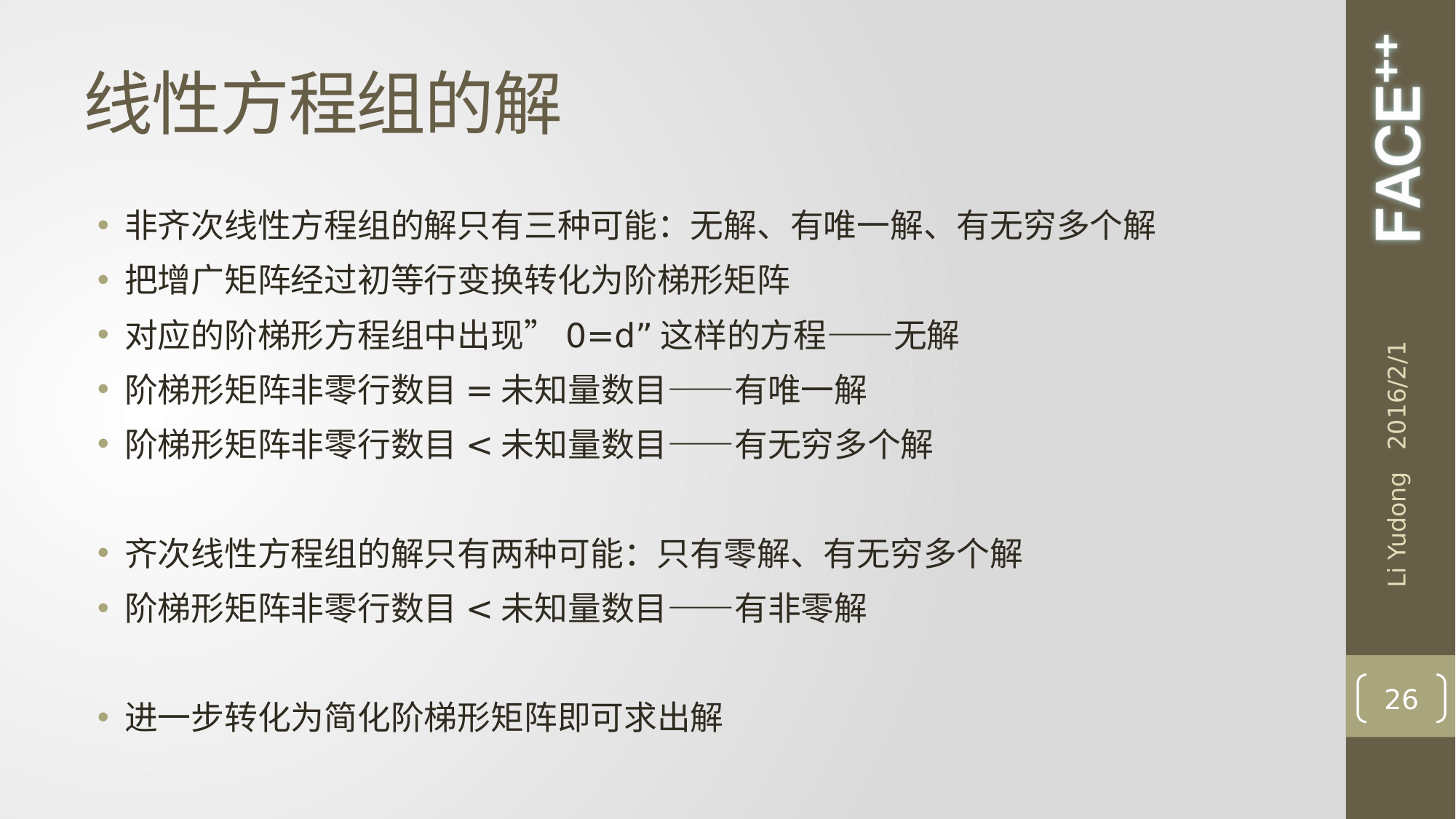

# 线性方程组的解
非齐次线性方程组的解只有三种可能：无解、有唯一解、有无穷多个解
把增广矩阵经过初等行变换转化为阶梯形矩阵
对应的阶梯形方程组中出现”0=d”这样的方程——无解
阶梯形矩阵非零行数目=未知量数目——有唯一解
阶梯形矩阵非零行数目<未知量数目——有无穷多个解

齐次线性方程组的解只有两种可能：只有零解、有无穷多个解
阶梯形矩阵非零行数目<未知量数目——有非零解

进一步转化为简化阶梯形矩阵即可求出解

2016/2/1
Li Yudong
26